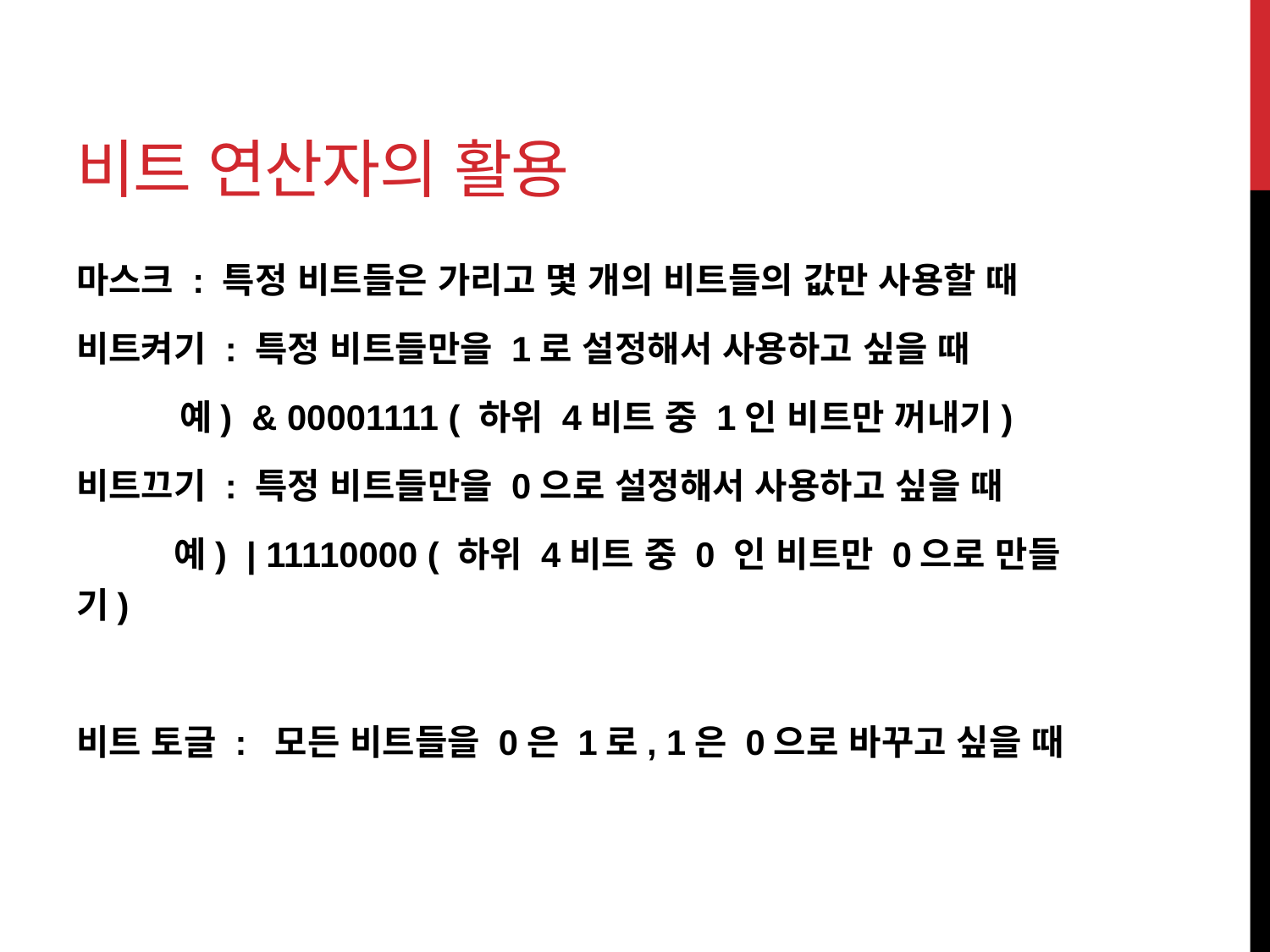

# 비트 연산자의 활용
마스크 : 특정 비트들은 가리고 몇 개의 비트들의 값만 사용할 때
비트켜기 : 특정 비트들만을 1로 설정해서 사용하고 싶을 때
        예)  & 00001111 ( 하위 4비트 중 1인 비트만 꺼내기)
비트끄기 : 특정 비트들만을 0으로 설정해서 사용하고 싶을 때
         예)  | 11110000 ( 하위 4비트 중 0 인 비트만 0으로 만들기)

비트 토글 :  모든 비트들을 0은 1로, 1은 0으로 바꾸고 싶을 때